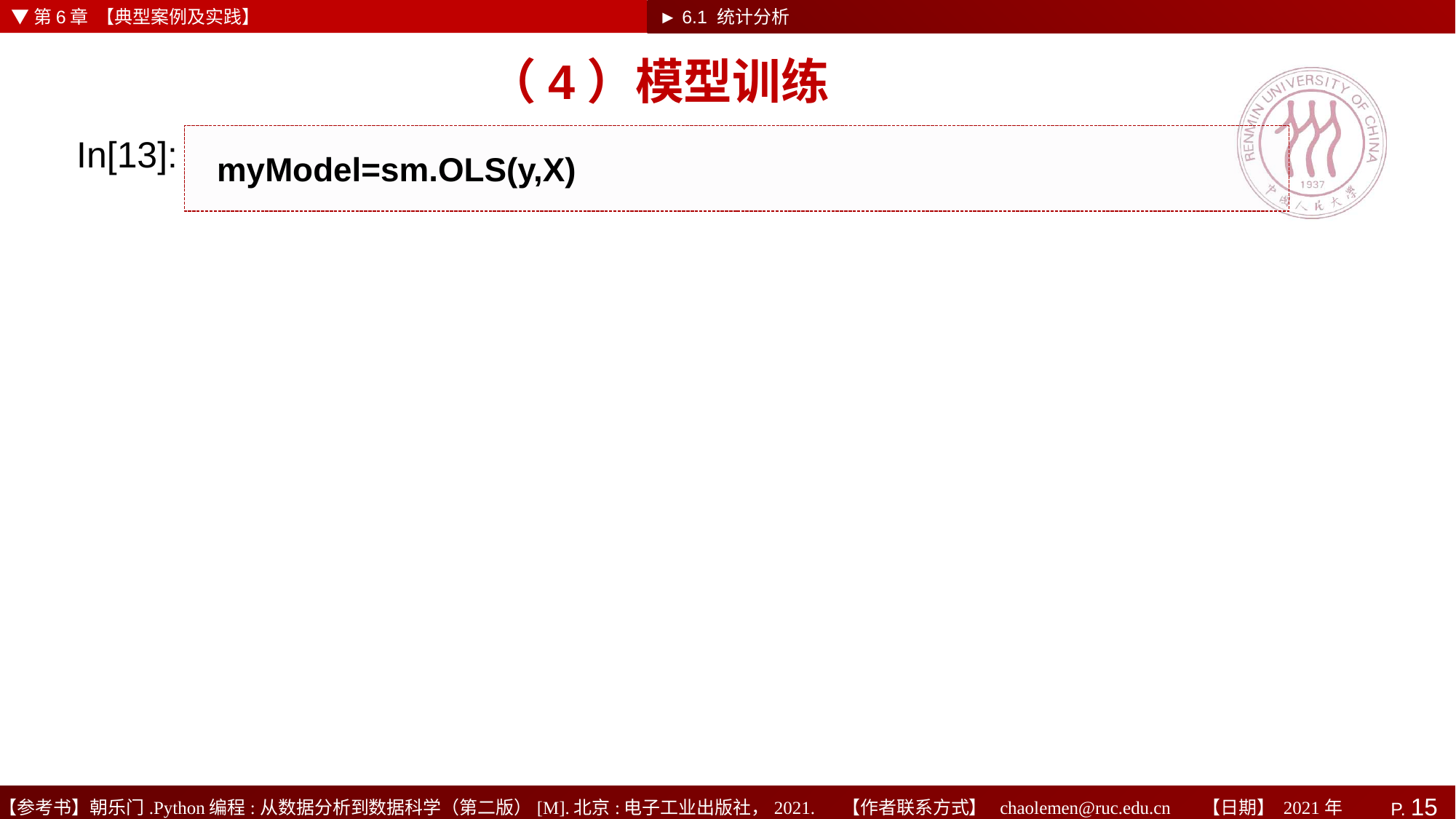

▼第6章  【典型案例及实践】
► 6.1 统计分析
# （4）模型训练
In[13]:
myModel=sm.OLS(y,X)